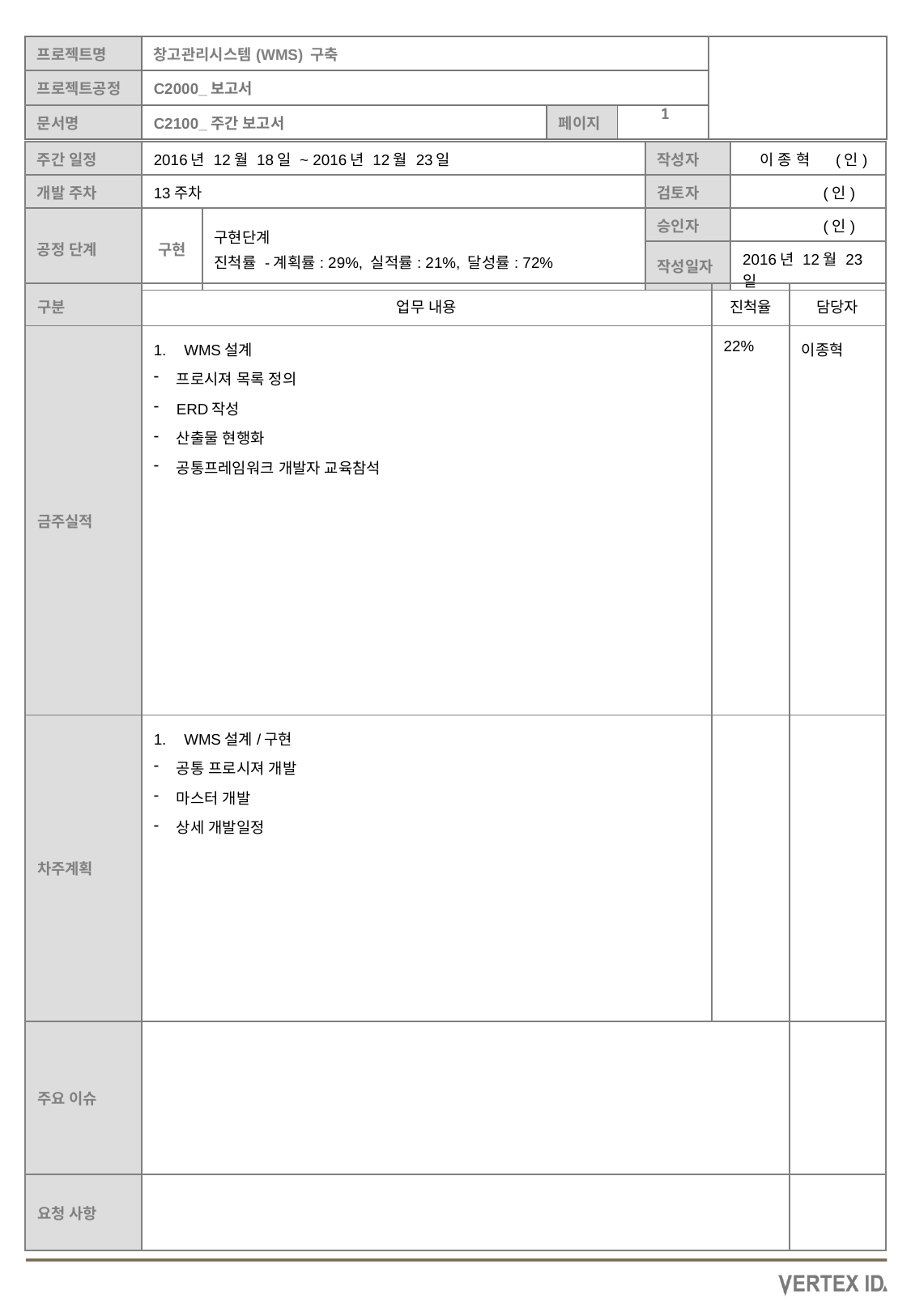

| 주간 일정 | 2016년 12월 18일 ~ 2016년 12월 23일 |  | 작성자 | 이 종 혁 (인) |
| --- | --- | --- | --- | --- |
| 개발 주차 | 13주차 |  | 검토자 | (인) |
| 공정 단계 | 구현 | 구현단계 진척률 -계획률: 29%, 실적률: 21%, 달성률: 72% | 승인자 | (인) |
|  |  |  | 작성일자 | 2016년 12월 23일 |
| 구분 | 업무 내용 | 진척율 | 담당자 |
| --- | --- | --- | --- |
| 금주실적 | WMS설계 프로시져 목록 정의 ERD작성 산출물 현행화 공통프레임워크 개발자 교육참석 | 22% | 이종혁 |
| 차주계획 | WMS설계/구현 공통 프로시져 개발 마스터 개발 상세 개발일정 |  |  |
| 주요 이슈 |  |  |  |
| 요청 사항 |  |  |  |